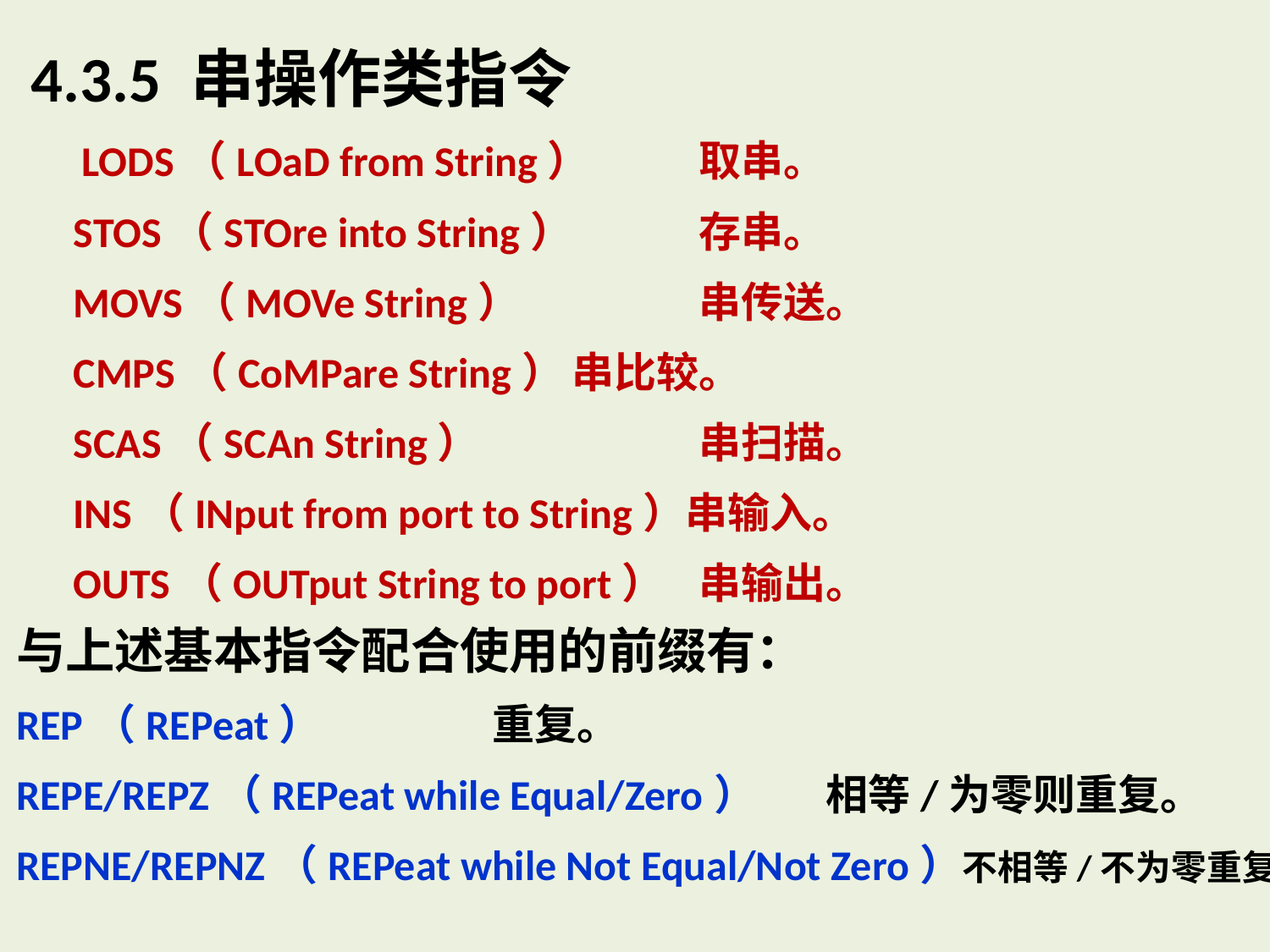

4.3.5 串操作类指令
      LODS（LOaD from String）	取串。
      STOS（STOre into String）	存串。
      MOVS（MOVe String）		串传送。
      CMPS（CoMPare String）	串比较。
      SCAS（SCAn String）		串扫描。
      INS（INput from port to String）串输入。
      OUTS（OUTput String to port）	串输出。
与上述基本指令配合使用的前缀有：
REP（REPeat）	     重复。
REPE/REPZ（REPeat while Equal/Zero）	相等/为零则重复。
REPNE/REPNZ（REPeat while Not Equal/Not Zero）不相等/不为零重复。
184